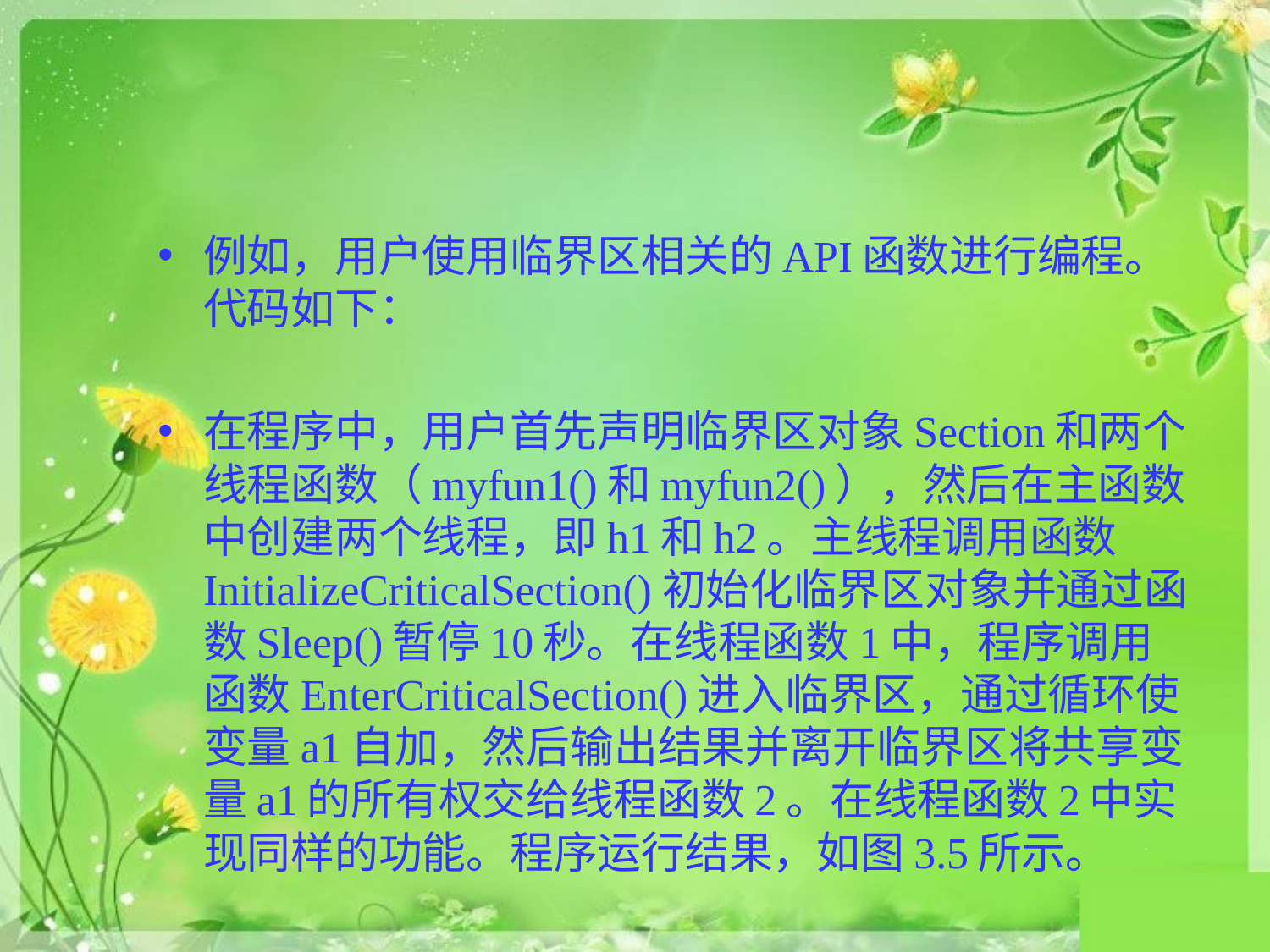

#
例如，用户使用临界区相关的API函数进行编程。代码如下：

在程序中，用户首先声明临界区对象Section和两个线程函数（myfun1()和myfun2()），然后在主函数中创建两个线程，即h1和h2。主线程调用函数InitializeCriticalSection()初始化临界区对象并通过函数Sleep()暂停10秒。在线程函数1中，程序调用函数EnterCriticalSection()进入临界区，通过循环使变量a1自加，然后输出结果并离开临界区将共享变量a1的所有权交给线程函数2。在线程函数2中实现同样的功能。程序运行结果，如图3.5所示。